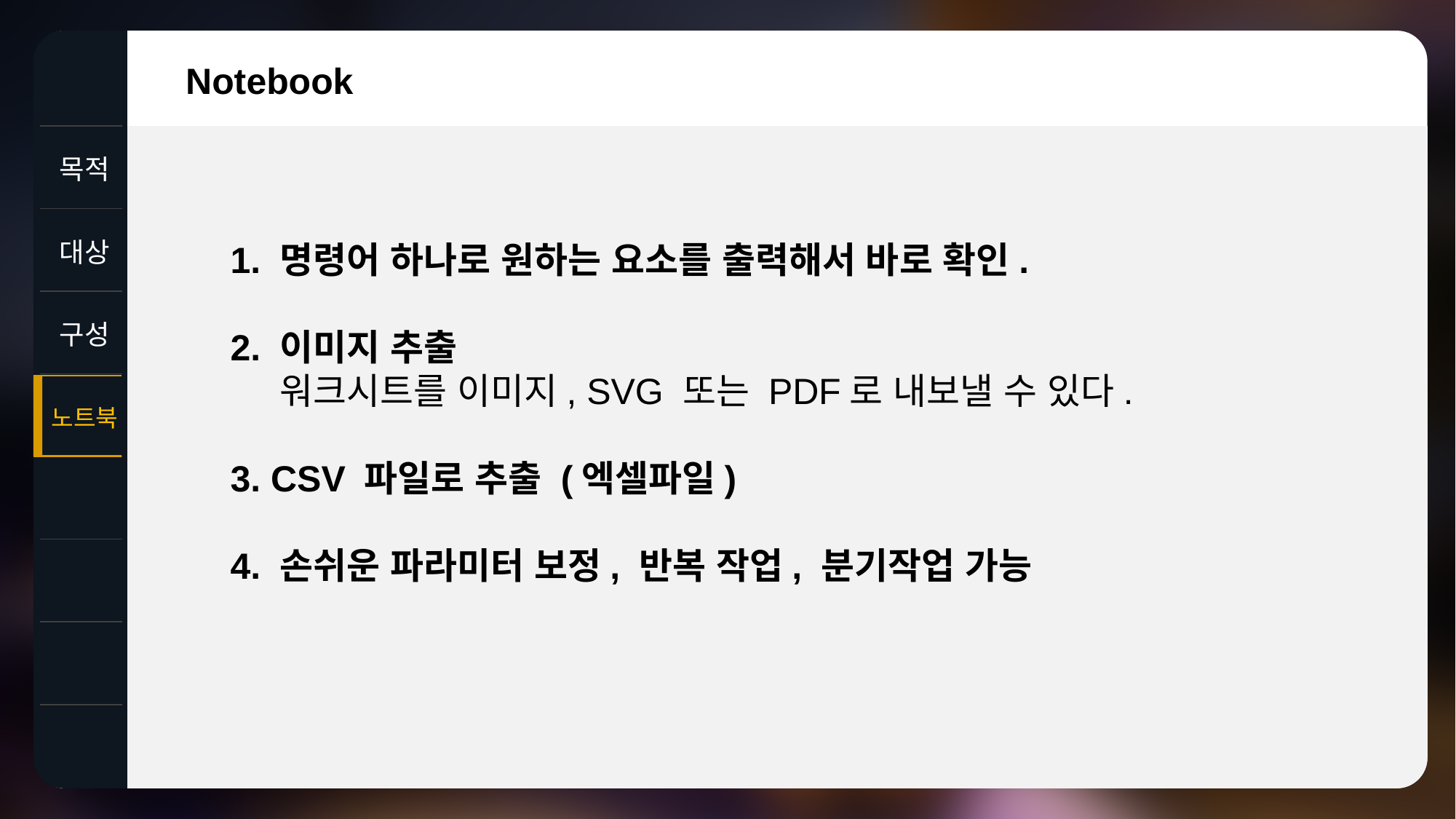

Notebook
목적
대상
1. 명령어 하나로 원하는 요소를 출력해서 바로 확인.

2. 이미지 추출
    워크시트를 이미지, SVG 또는 PDF로 내보낼 수 있다.

3. CSV 파일로 추출 (엑셀파일)

4. 손쉬운 파라미터 보정, 반복 작업, 분기작업 가능

구성

노트북